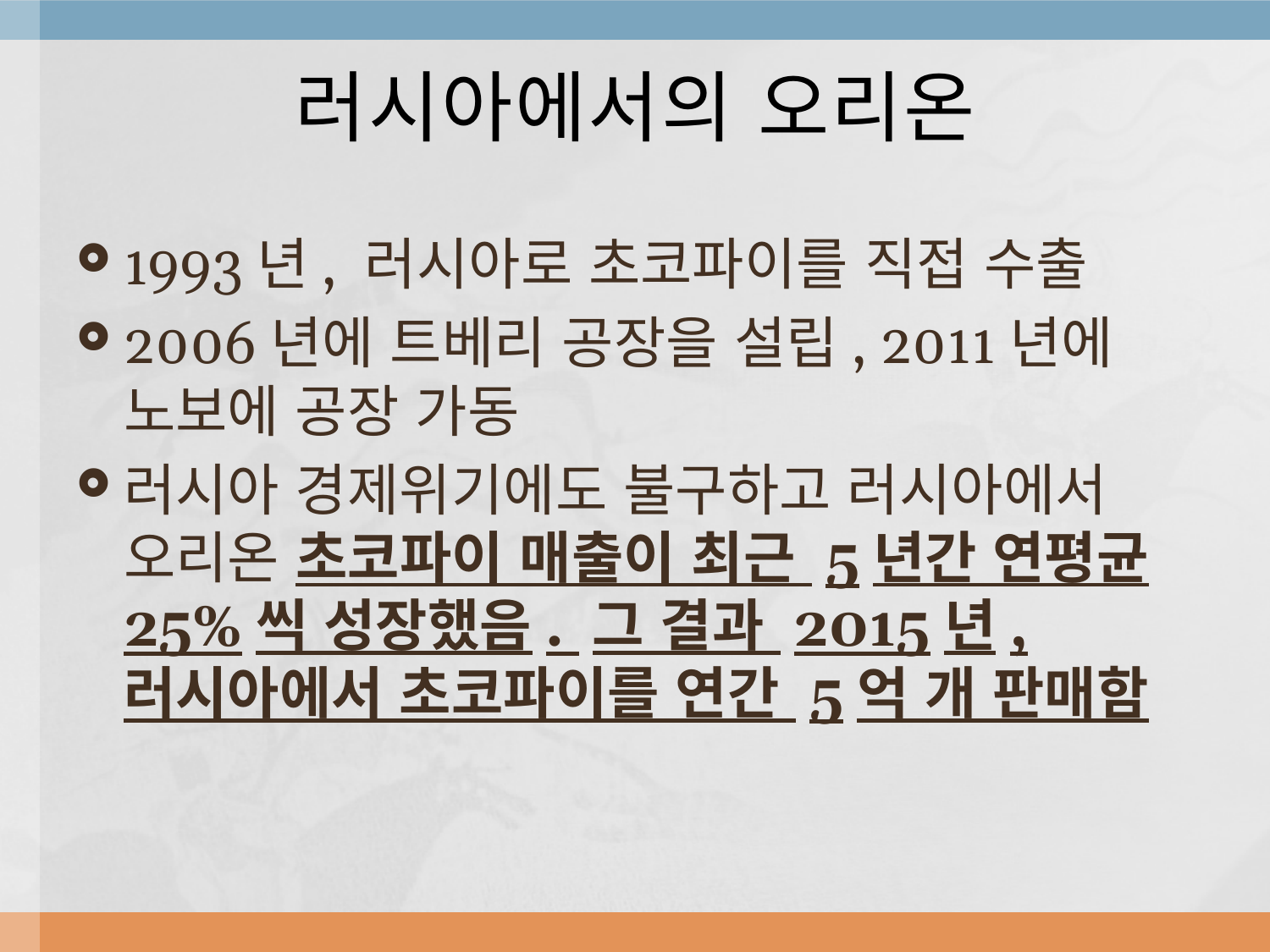

# 러시아에서의 오리온
1993년, 러시아로 초코파이를 직접 수출
2006년에 트베리 공장을 설립, 2011년에 노보에 공장 가동
러시아 경제위기에도 불구하고 러시아에서 오리온 초코파이 매출이 최근 5년간 연평균 25%씩 성장했음. 그 결과 2015년, 러시아에서 초코파이를 연간 5억 개 판매함